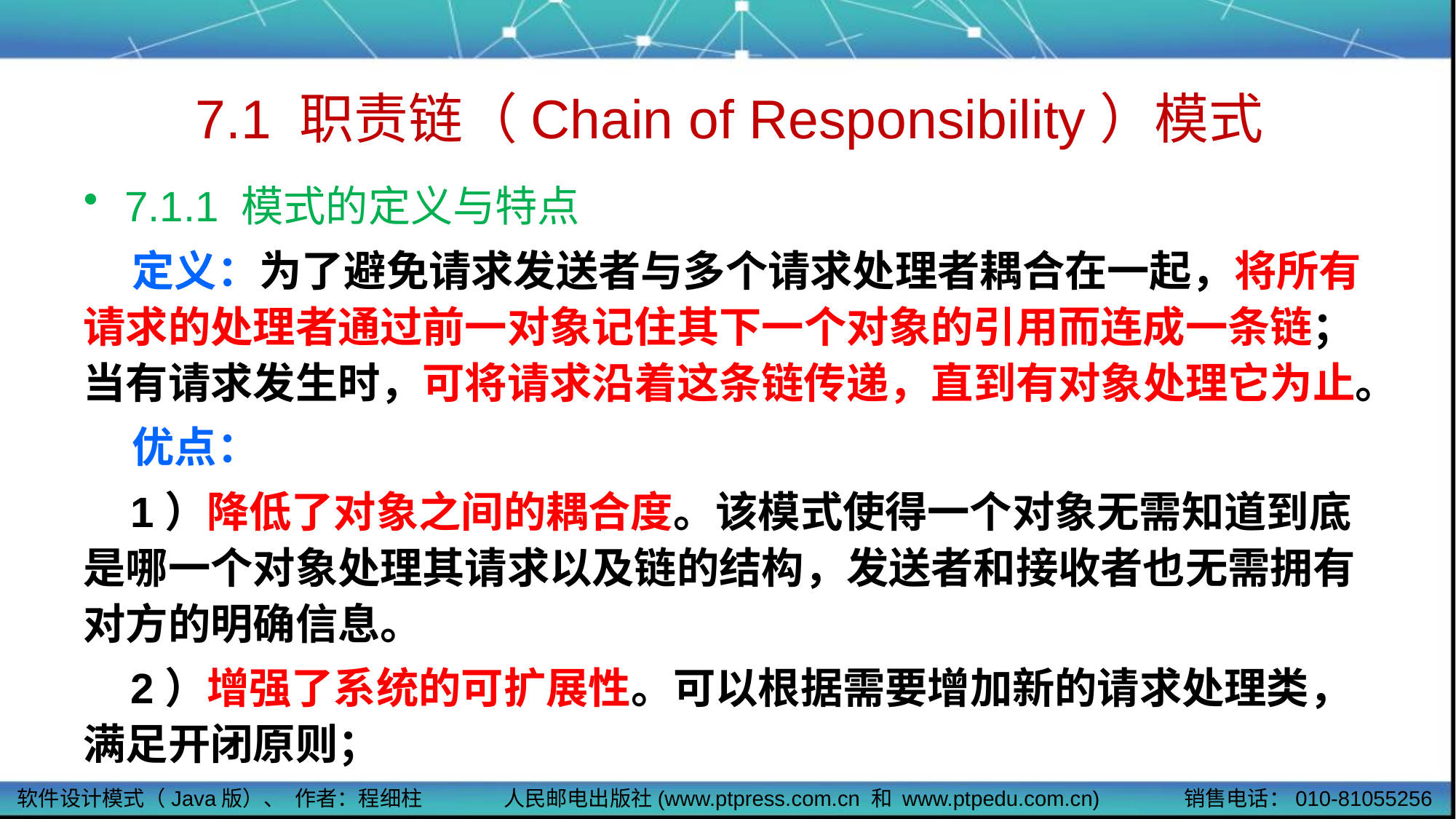

# 7.1 职责链（Chain of Responsibility）模式
7.1.1 模式的定义与特点
    定义：为了避免请求发送者与多个请求处理者耦合在一起，将所有请求的处理者通过前一对象记住其下一个对象的引用而连成一条链；当有请求发生时，可将请求沿着这条链传递，直到有对象处理它为止。
    优点：
    1）降低了对象之间的耦合度。该模式使得一个对象无需知道到底是哪一个对象处理其请求以及链的结构，发送者和接收者也无需拥有对方的明确信息。
    2）增强了系统的可扩展性。可以根据需要增加新的请求处理类，满足开闭原则；
软件设计模式（Java版）、  作者：程细柱
人民邮电出版社(www.ptpress.com.cn 和 www.ptpedu.com.cn)
销售电话：010-81055256